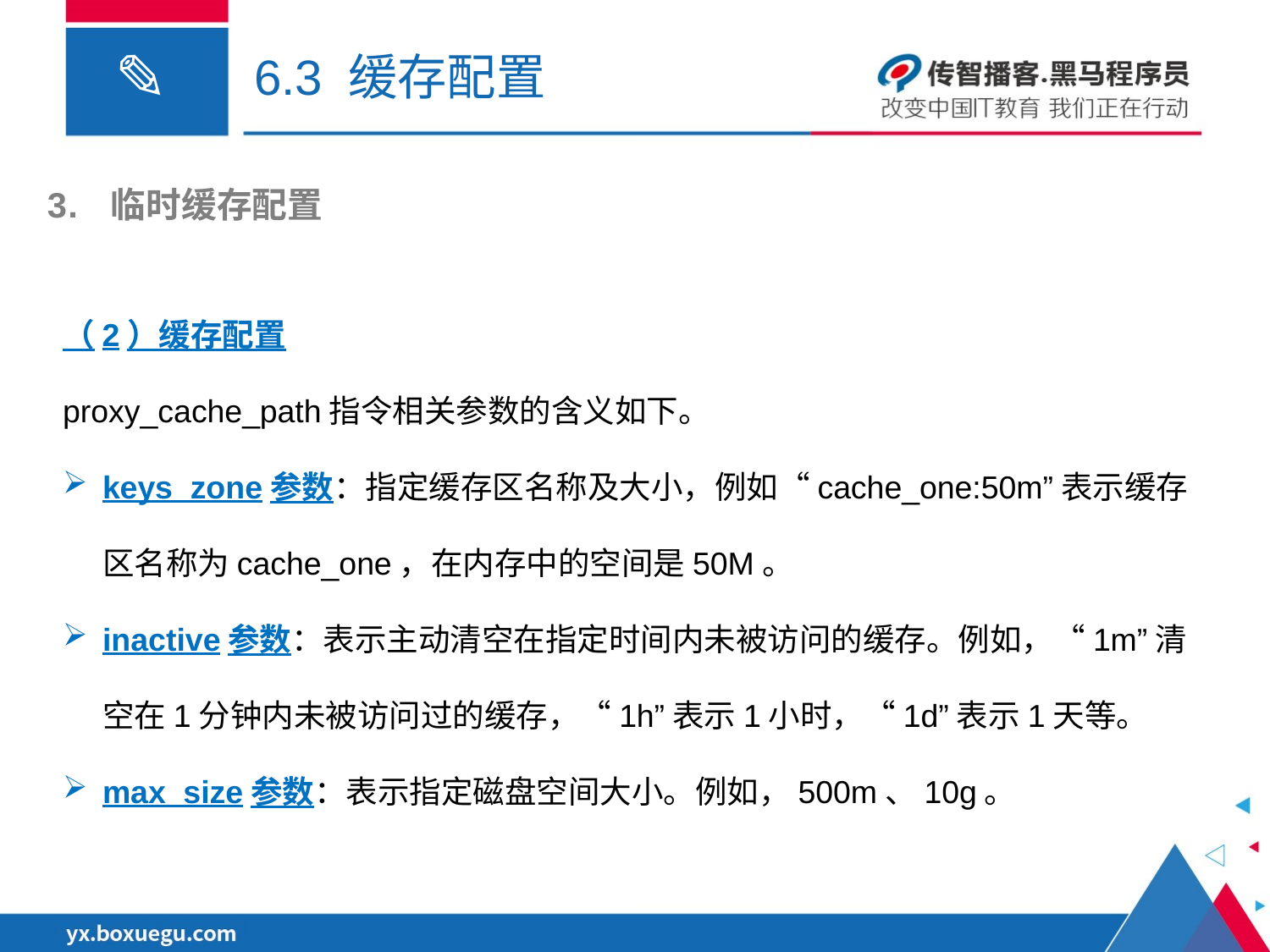

# 6.3 缓存配置
临时缓存配置
（2）缓存配置
proxy_cache_path指令相关参数的含义如下。
keys_zone参数：指定缓存区名称及大小，例如“cache_one:50m”表示缓存区名称为cache_one，在内存中的空间是50M。
inactive参数：表示主动清空在指定时间内未被访问的缓存。例如，“1m”清空在1分钟内未被访问过的缓存，“1h”表示1小时，“1d”表示1天等。
max_size参数：表示指定磁盘空间大小。例如，500m、10g。